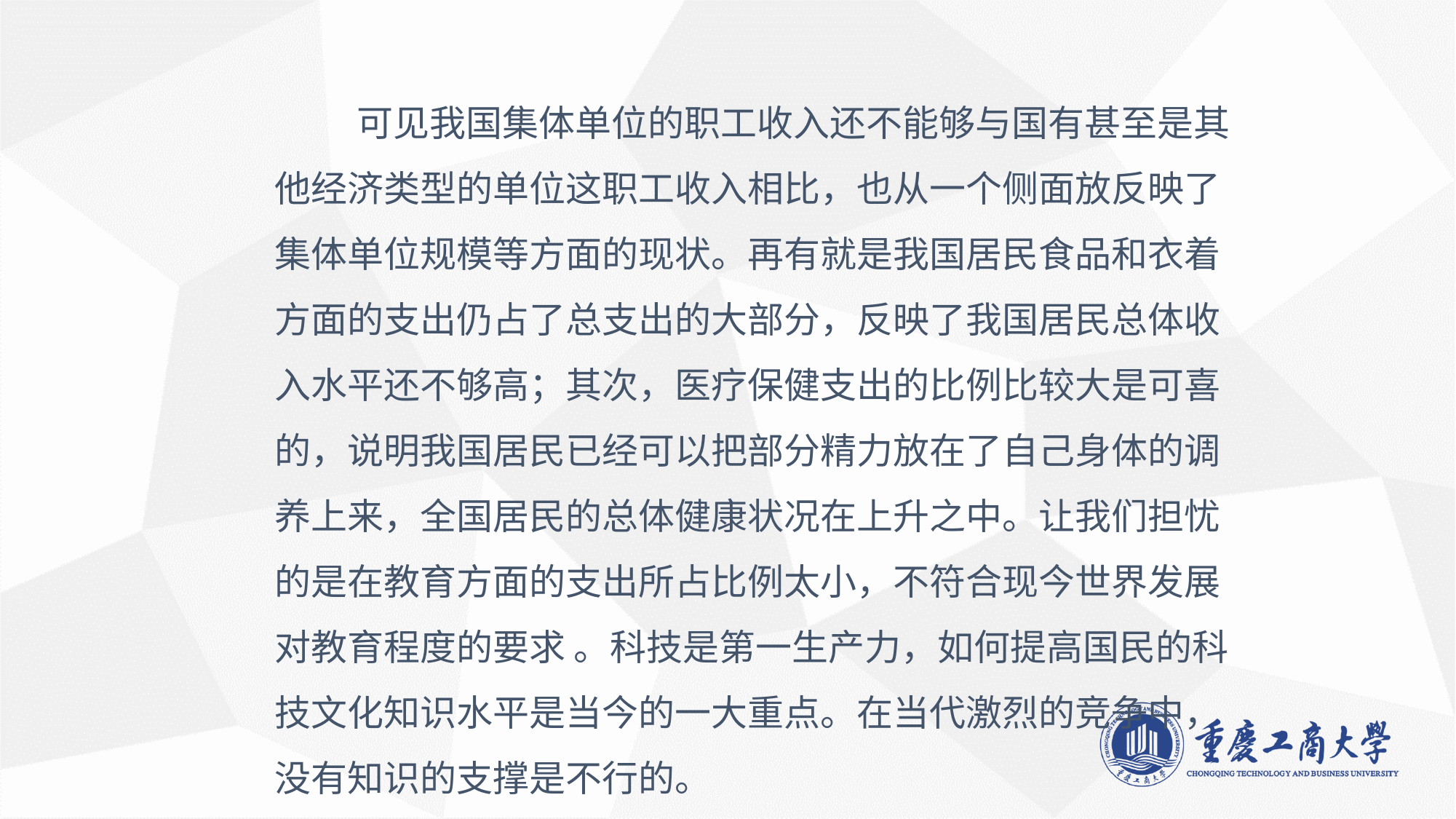

可见我国集体单位的职工收入还不能够与国有甚至是其他经济类型的单位这职工收入相比，也从一个侧面放反映了集体单位规模等方面的现状。再有就是我国居民食品和衣着方面的支出仍占了总支出的大部分，反映了我国居民总体收入水平还不够高；其次，医疗保健支出的比例比较大是可喜的，说明我国居民已经可以把部分精力放在了自己身体的调养上来，全国居民的总体健康状况在上升之中。让我们担忧的是在教育方面的支出所占比例太小，不符合现今世界发展对教育程度的要求 。科技是第一生产力，如何提高国民的科技文化知识水平是当今的一大重点。在当代激烈的竞争中，没有知识的支撑是不行的。